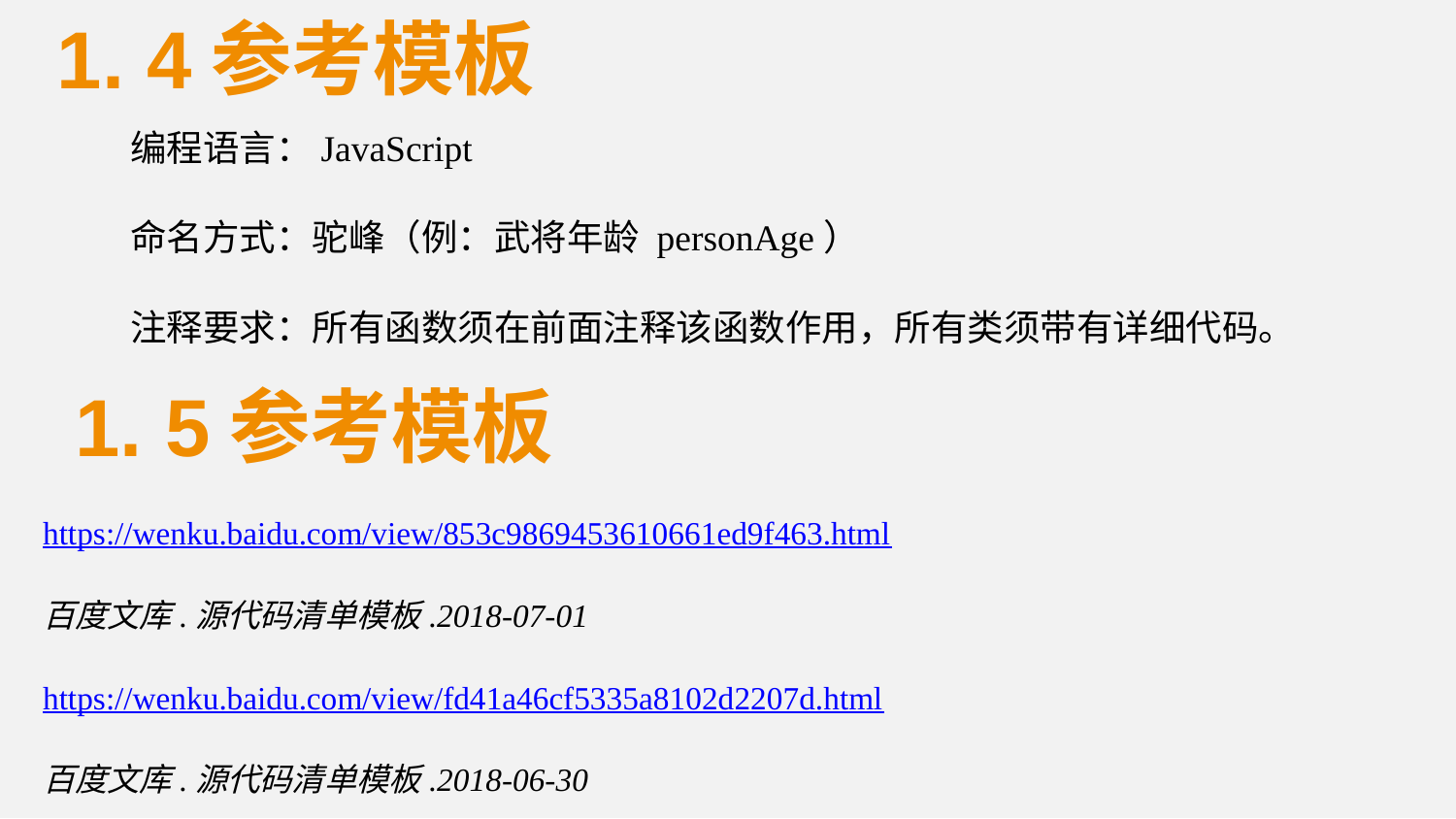

1. 4参考模板
编程语言：JavaScript
命名方式：驼峰（例：武将年龄 personAge）
注释要求：所有函数须在前面注释该函数作用，所有类须带有详细代码。
1. 5参考模板
https://wenku.baidu.com/view/853c9869453610661ed9f463.html
百度文库.源代码清单模板.2018-07-01
https://wenku.baidu.com/view/fd41a46cf5335a8102d2207d.html
百度文库.源代码清单模板.2018-06-30